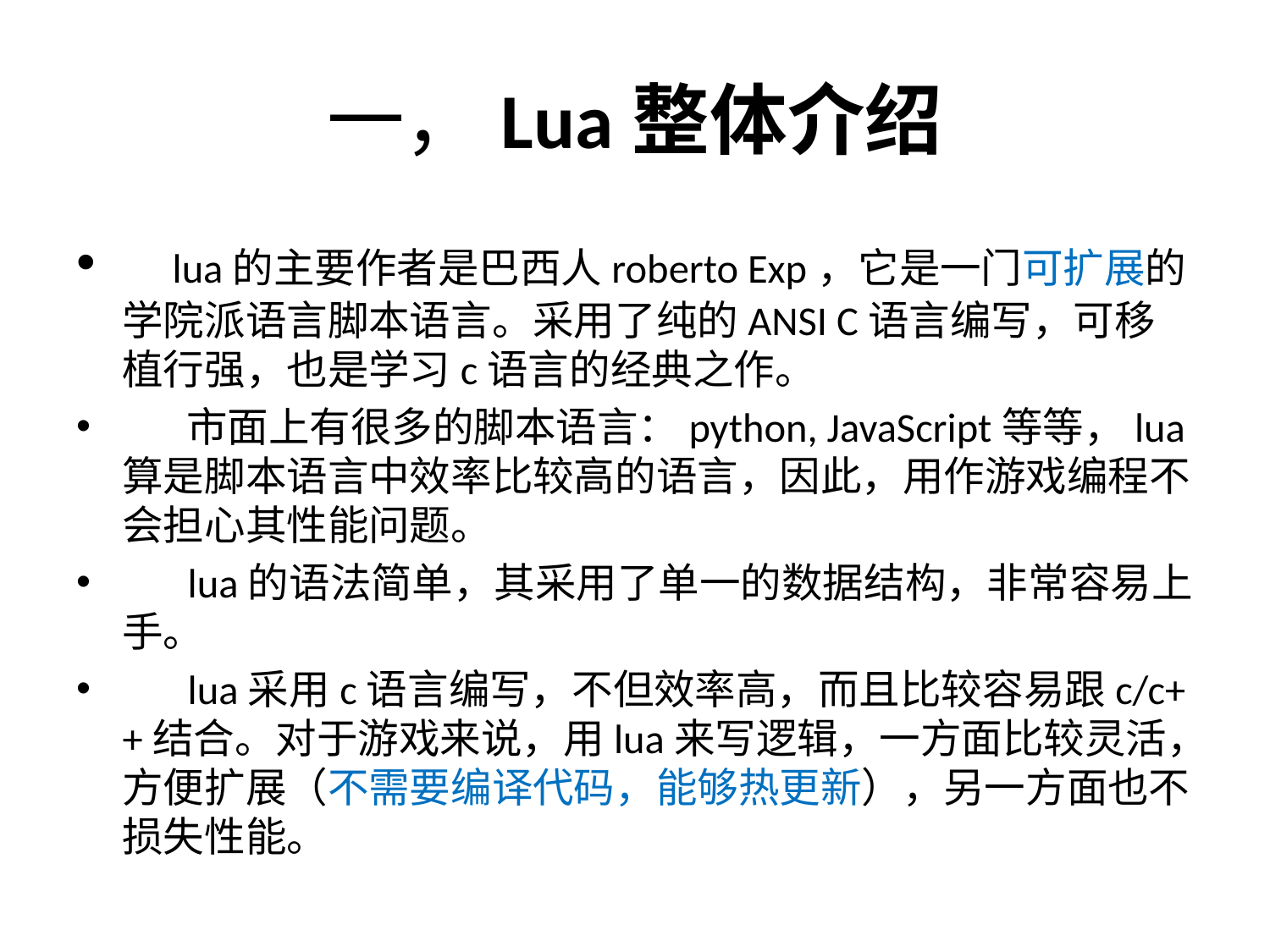

# 一，Lua整体介绍
    lua的主要作者是巴西人roberto Exp，它是一门可扩展的学院派语言脚本语言。采用了纯的ANSI C语言编写，可移植行强，也是学习c语言的经典之作。
      市面上有很多的脚本语言：python, JavaScript等等，lua算是脚本语言中效率比较高的语言，因此，用作游戏编程不会担心其性能问题。
       lua的语法简单，其采用了单一的数据结构，非常容易上手。
       lua采用c语言编写，不但效率高，而且比较容易跟c/c++结合。对于游戏来说，用lua来写逻辑，一方面比较灵活，方便扩展（不需要编译代码，能够热更新），另一方面也不损失性能。